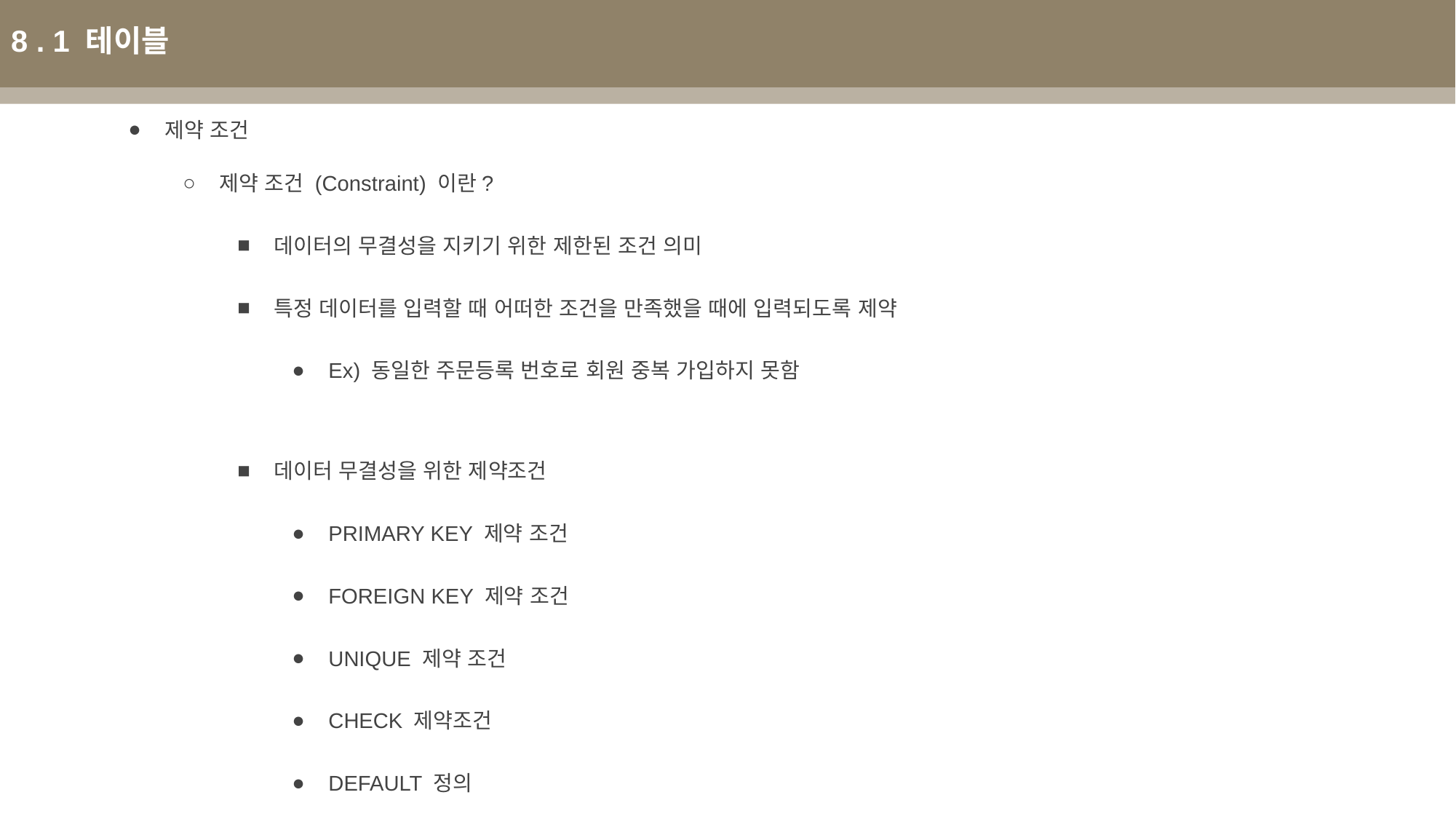

8 . 1 테이블
제약 조건
제약 조건 (Constraint) 이란?
데이터의 무결성을 지키기 위한 제한된 조건 의미
특정 데이터를 입력할 때 어떠한 조건을 만족했을 때에 입력되도록 제약
Ex) 동일한 주문등록 번호로 회원 중복 가입하지 못함

데이터 무결성을 위한 제약조건
PRIMARY KEY 제약 조건
FOREIGN KEY 제약 조건
UNIQUE 제약 조건
CHECK 제약조건
DEFAULT 정의
NULL 값 허용